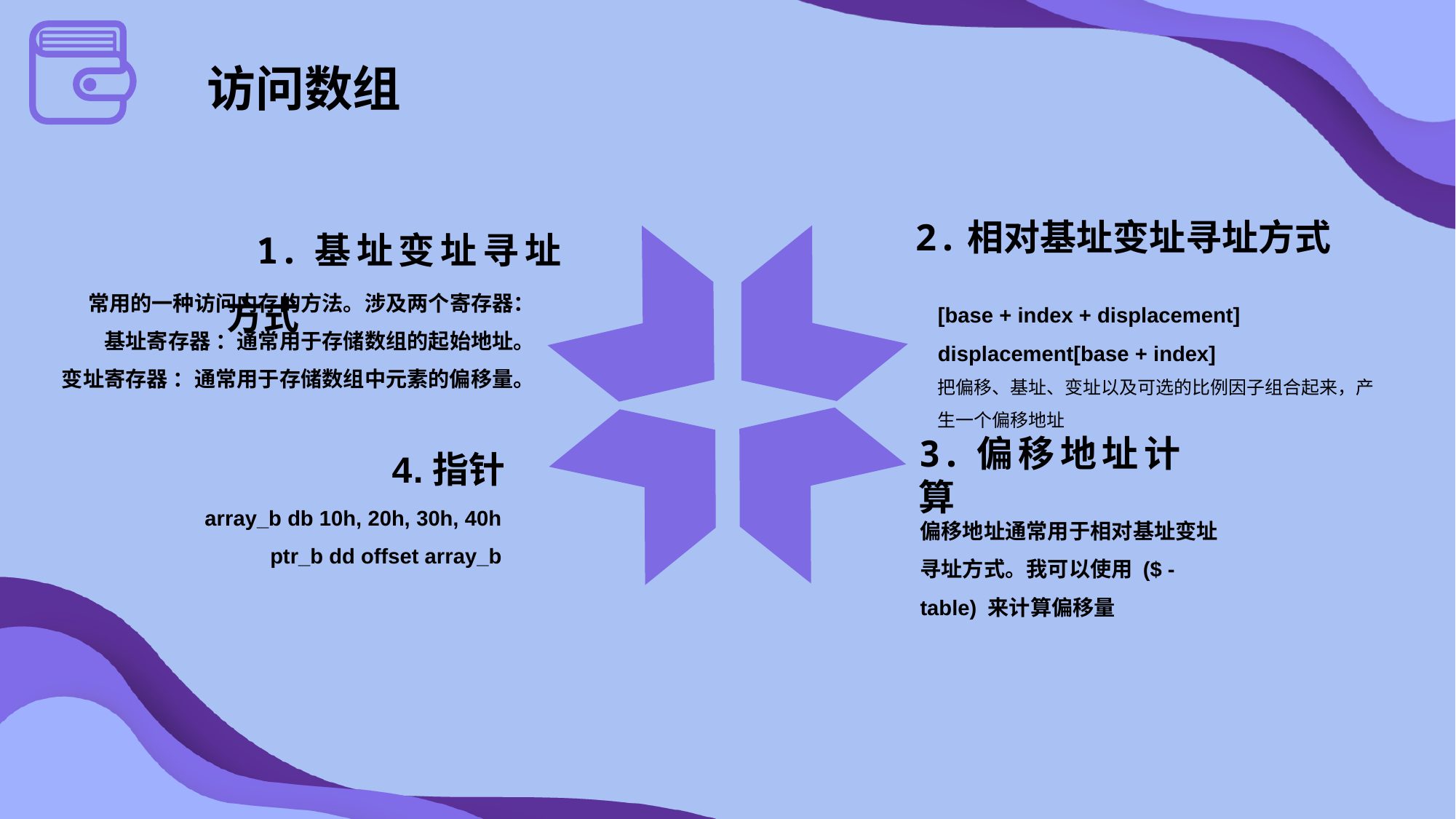

访问数组
1.基址变址寻址方式
常用的一种访问内存的方法。涉及两个寄存器：
基址寄存器 ：通常用于存储数组的起始地址。
变址寄存器 ：通常用于存储数组中元素的偏移量。
2.相对基址变址寻址方式
[base + index + displacement]
displacement[base + index]
把偏移、基址、变址以及可选的比例因子组合起来，产生一个偏移地址

指针
array_b db 10h, 20h, 30h, 40h
ptr_b dd offset array_b

3.偏移地址计算
偏移地址通常用于相对基址变址寻址方式。我可以使用 ($ - table) 来计算偏移量